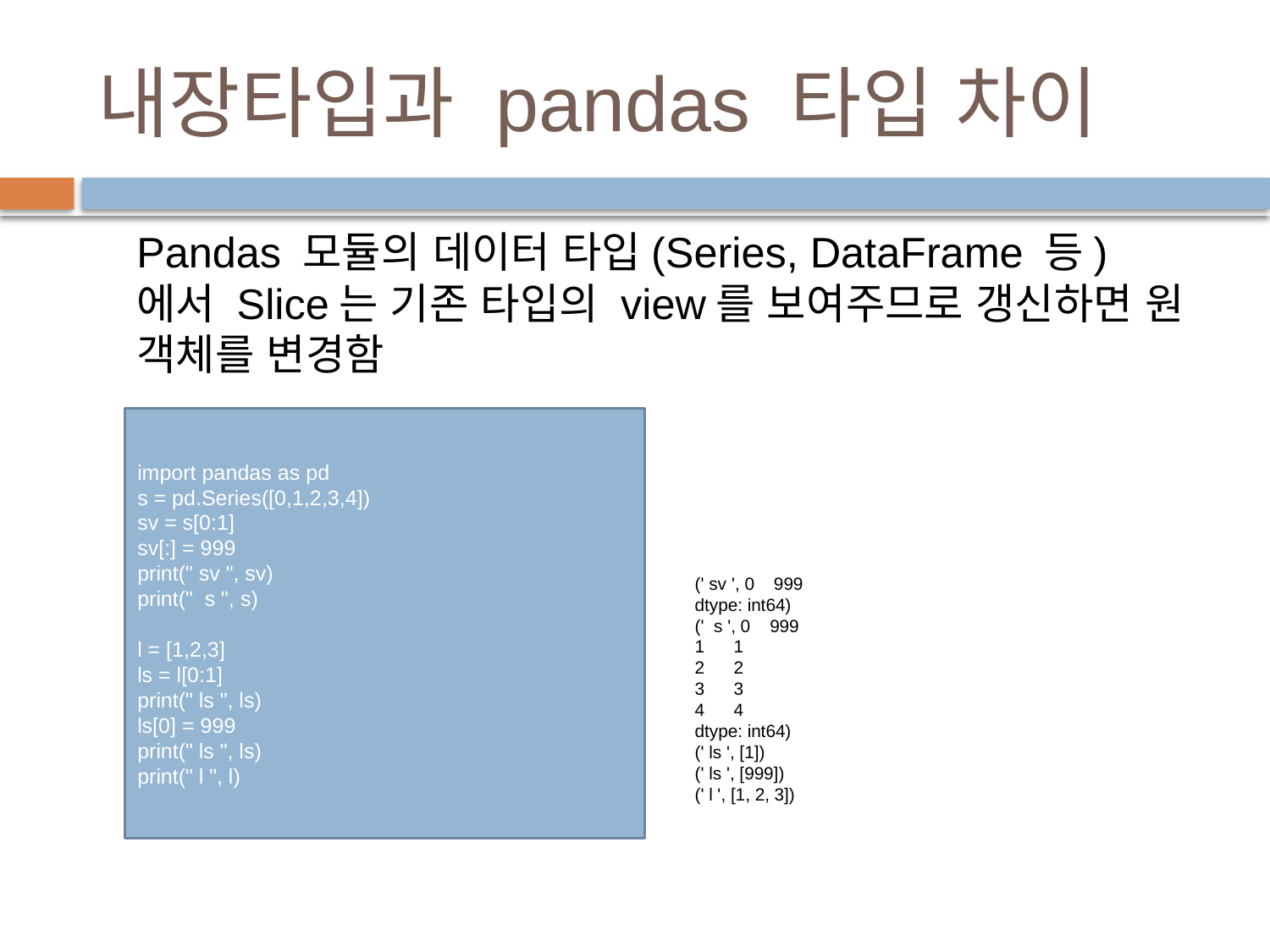

# 내장타입과 pandas 타입 차이
Pandas 모듈의 데이터 타입(Series, DataFrame 등)에서 Slice는 기존 타입의 view를 보여주므로 갱신하면 원 객체를 변경함
import pandas as pd
s = pd.Series([0,1,2,3,4])
sv = s[0:1]
sv[:] = 999
print(" sv ", sv)
print("  s ", s)

l = [1,2,3]
ls = l[0:1]
print(" ls ", ls)
ls[0] = 999
print(" ls ", ls)
print(" l ", l)
(' sv ', 0    999
dtype: int64)
('  s ', 0    999
1      1
2      2
3      3
4      4
dtype: int64)
(' ls ', [1])
(' ls ', [999])
(' l ', [1, 2, 3])